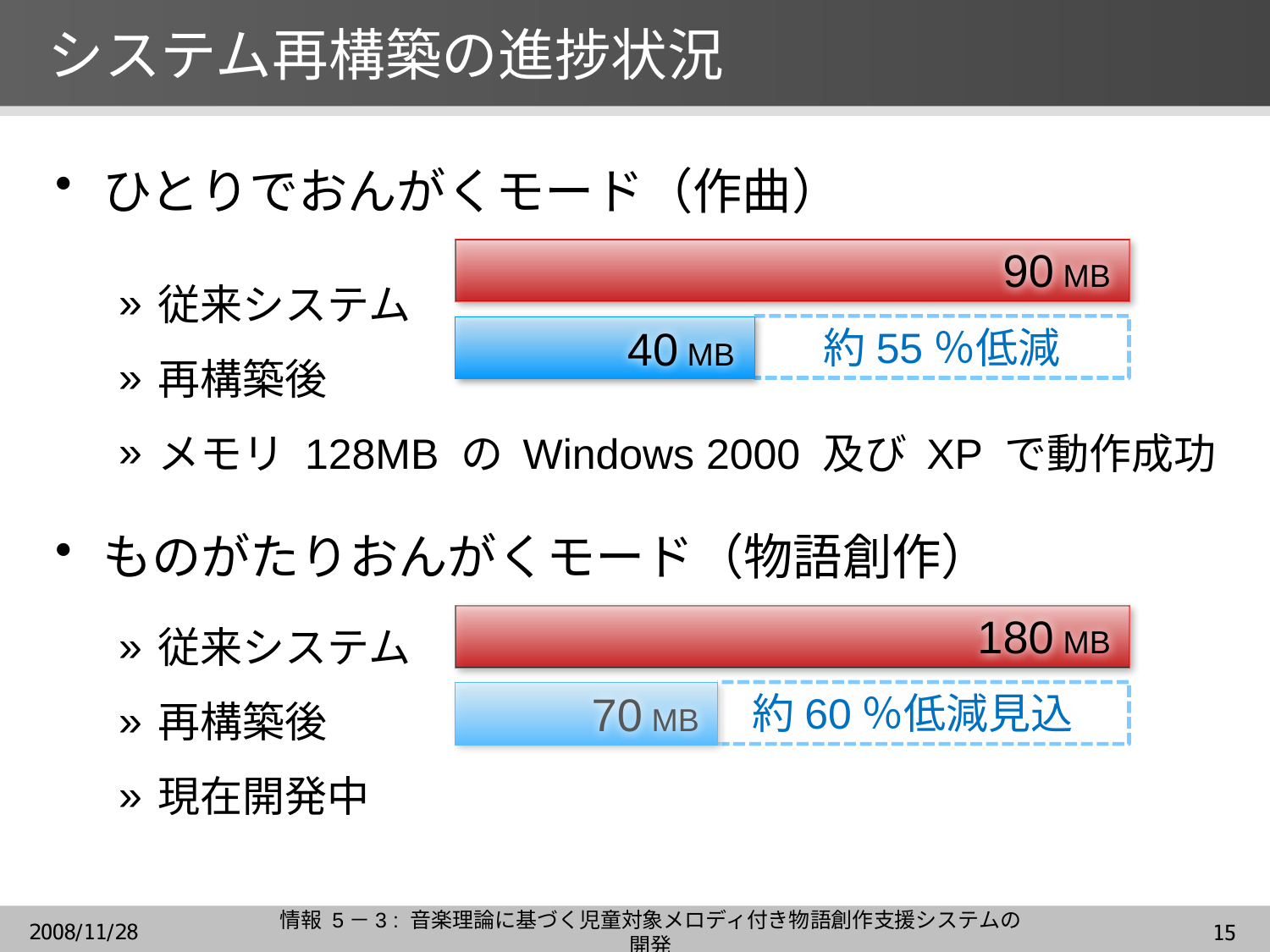

# システム再構築の進捗状況
ひとりでおんがくモード（作曲）

従来システム
再構築後
メモリ 128MB の Windows 2000 及び XP で動作成功
90 MB

40 MB
約55％低減

ものがたりおんがくモード（物語創作）

従来システム
再構築後
現在開発中
180 MB

70 MB
約60％低減見込

情報 5－3 : 音楽理論に基づく児童対象メロディ付き物語創作支援システムの開発
2008/11/28
15